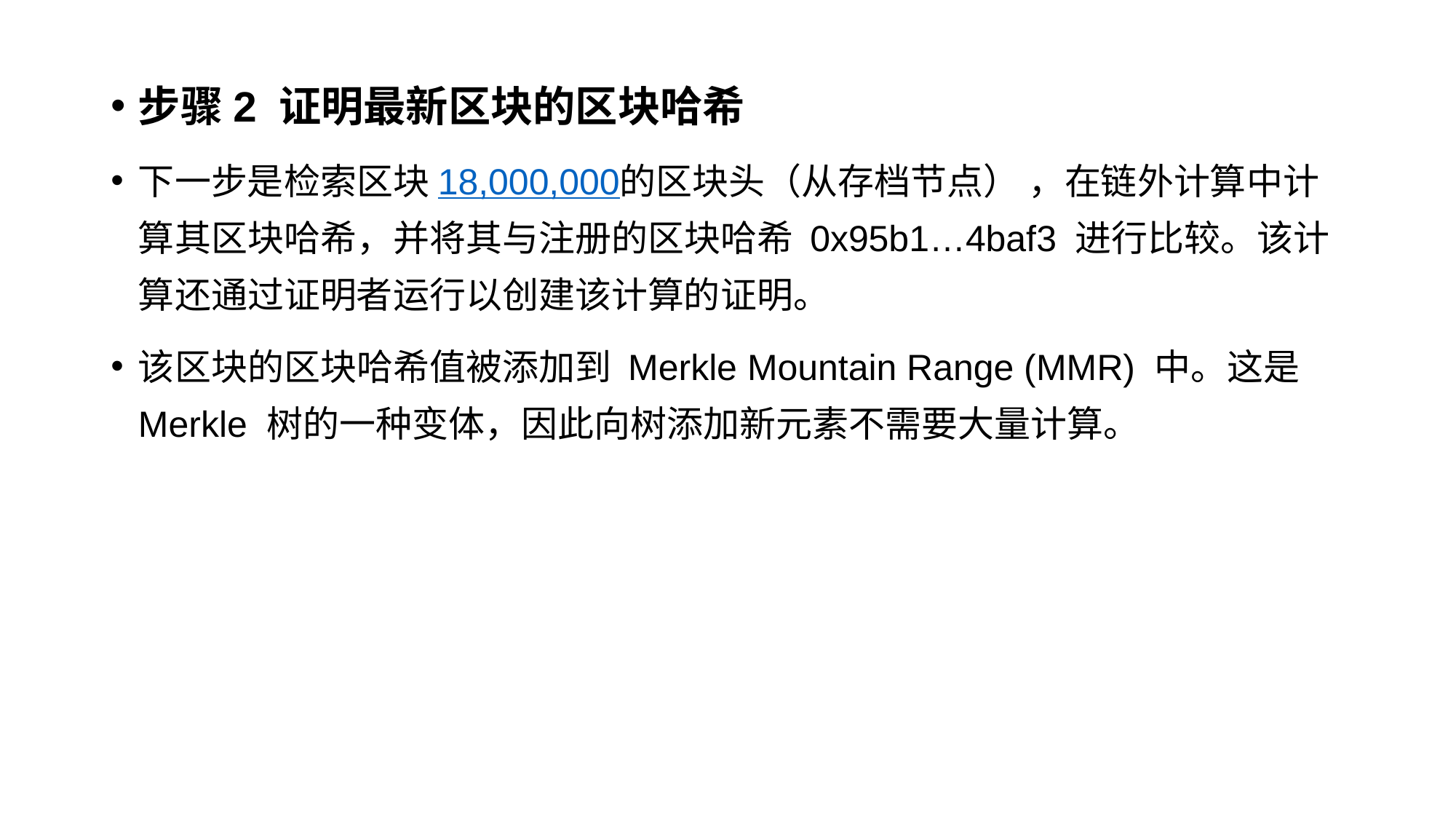

步骤2 证明最新区块的区块哈希
下一步是检索区块18,000,000的区块头（从存档节点） ，在链外计算中计算其区块哈希，并将其与注册的区块哈希 0x95b1…4baf3 进行比较。该计算还通过证明者运行以创建该计算的证明。
该区块的区块哈希值被添加到 Merkle Mountain Range (MMR) 中。这是 Merkle 树的一种变体，因此向树添加新元素不需要大量计算。